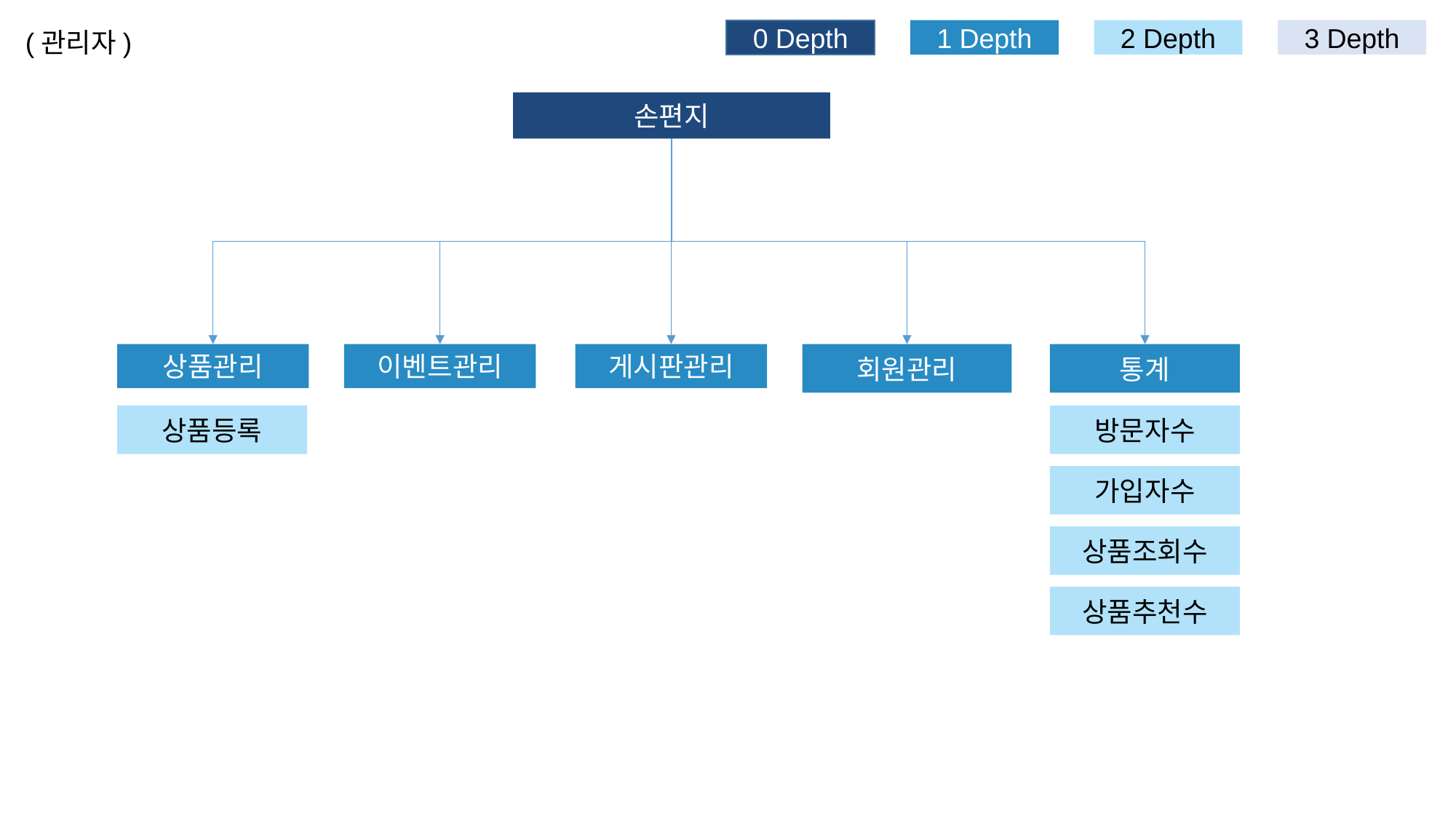

(관리자)
0 Depth
1 Depth
2 Depth
3 Depth
손편지
상품관리
이벤트관리
게시판관리
회원관리
통계
상품등록
방문자수
가입자수
상품조회수
상품추천수